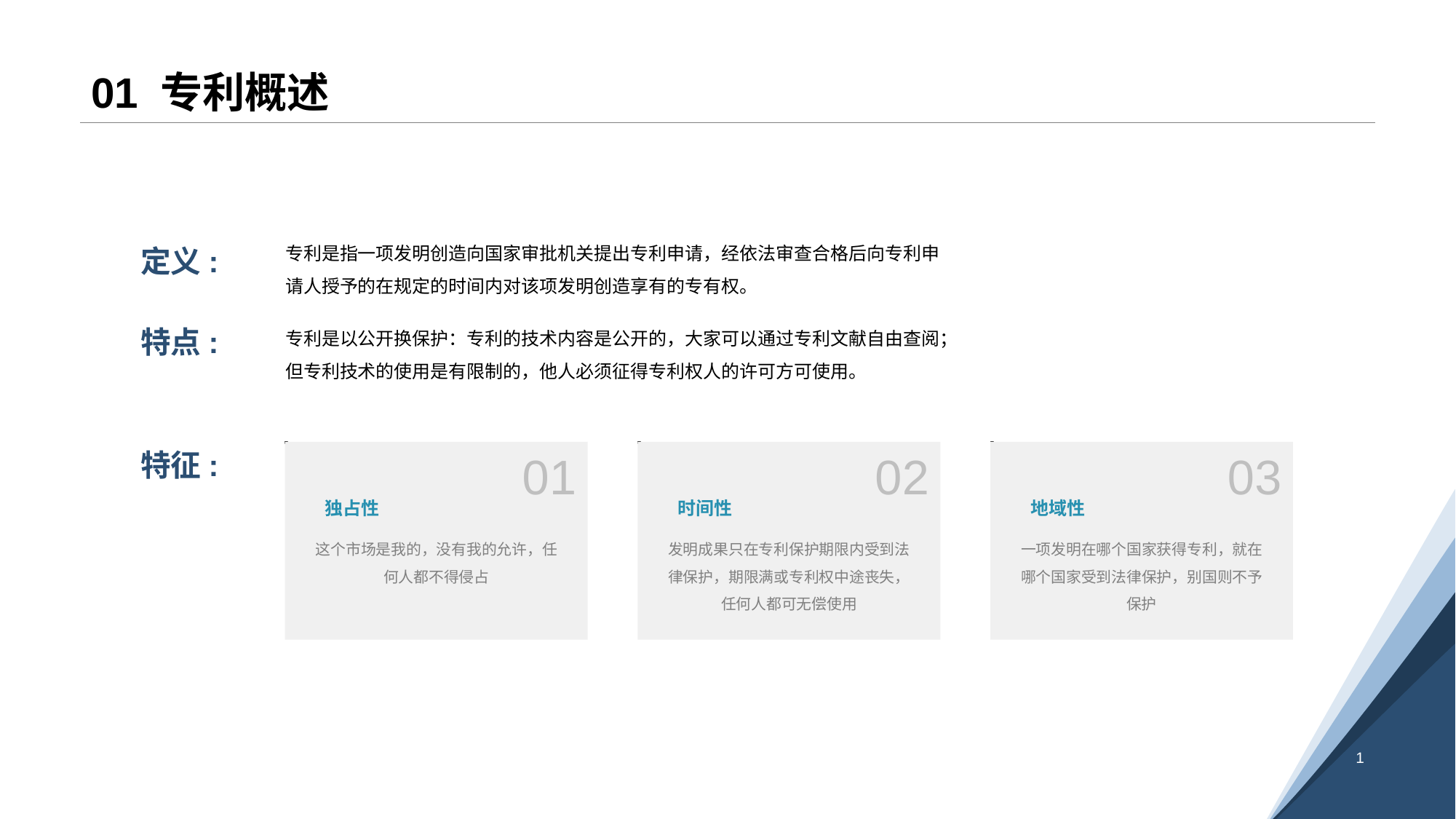

# 01 专利概述
专利是指一项发明创造向国家审批机关提出专利申请，经依法审查合格后向专利申请人授予的在规定的时间内对该项发明创造享有的专有权。
定义:
专利是以公开换保护：专利的技术内容是公开的，大家可以通过专利文献自由查阅；但专利技术的使用是有限制的，他人必须征得专利权人的许可方可使用。
特点:
特征:
0 1

独占性
这个市场是我的，没有我的允许，任何人都不得侵占
0 2

时间性
发明成果只在专利保护期限内受到法律保护，期限满或专利权中途丧失，任何人都可无偿使用
0 3

地域性
一项发明在哪个国家获得专利，就在哪个国家受到法律保护，别国则不予保护

1